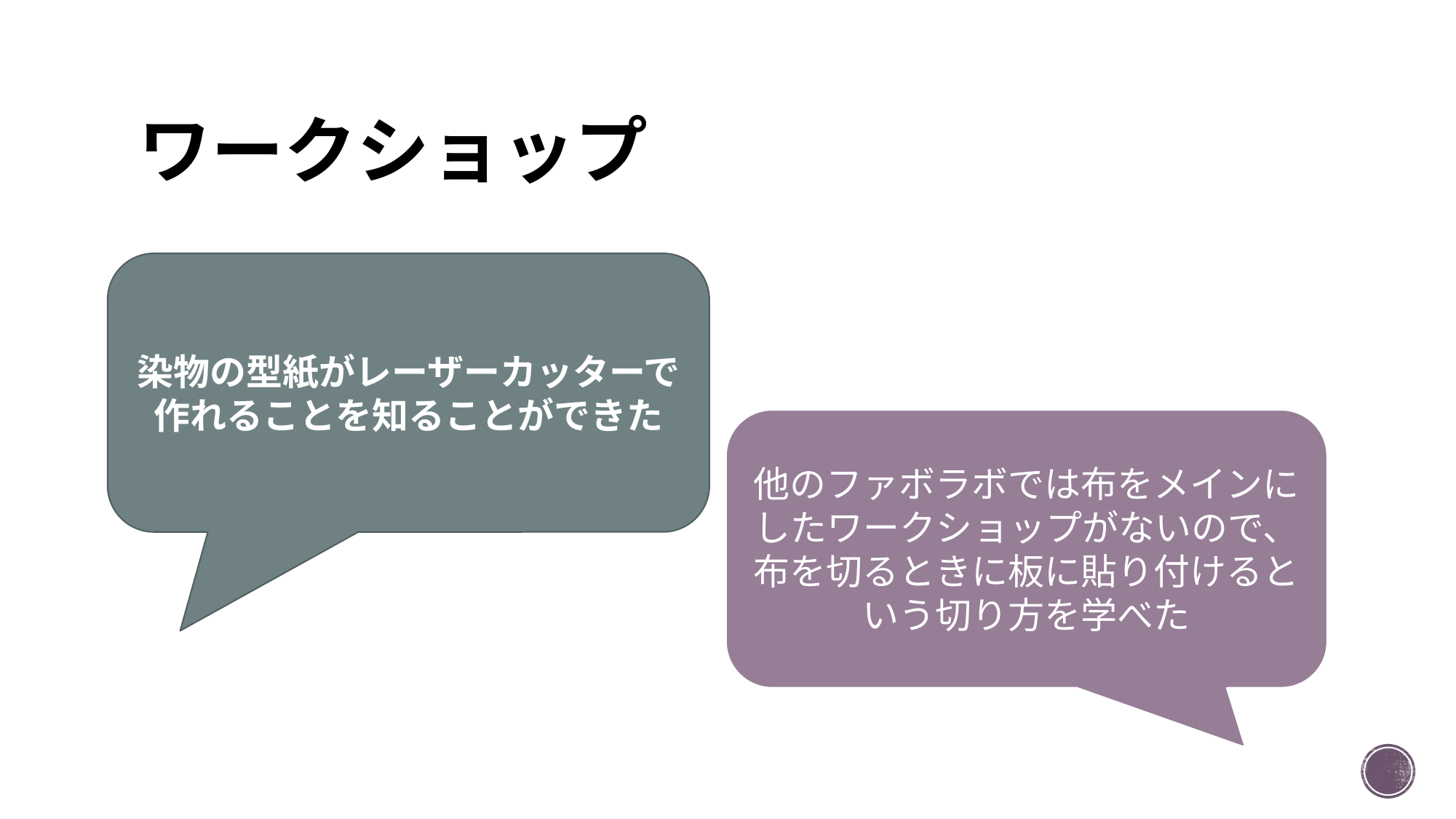

# ワークショップ
染物の型紙がレーザーカッターで作れることを知ることができた
他のファボラボでは布をメインにしたワークショップがないので、布を切るときに板に貼り付けるという切り方を学べた